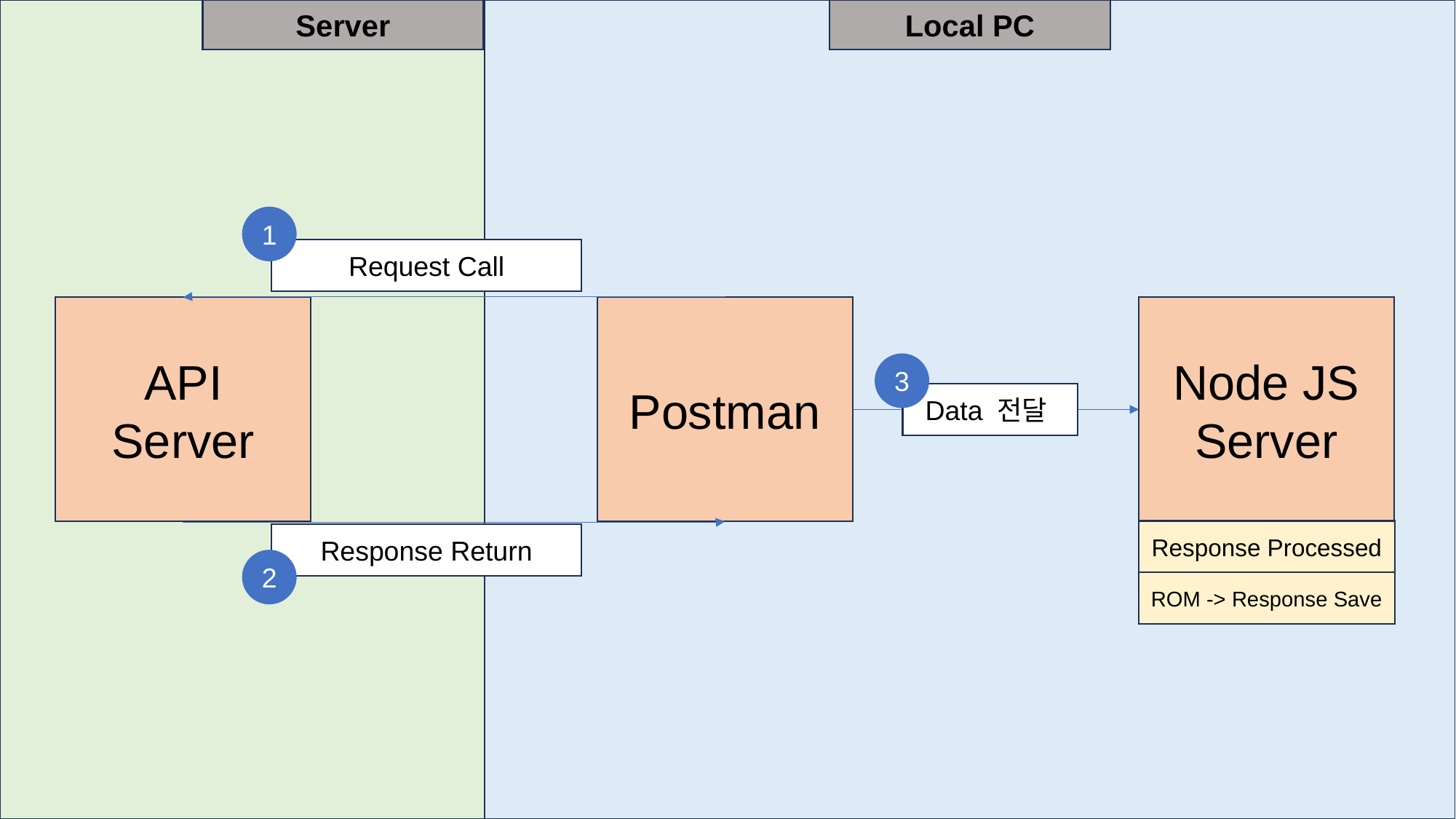

Server
Local PC
1
Request Call
API Server
Postman
Node JS Server
Response Processed
ROM -> Response Save
3
Data 전달
Response Return
2